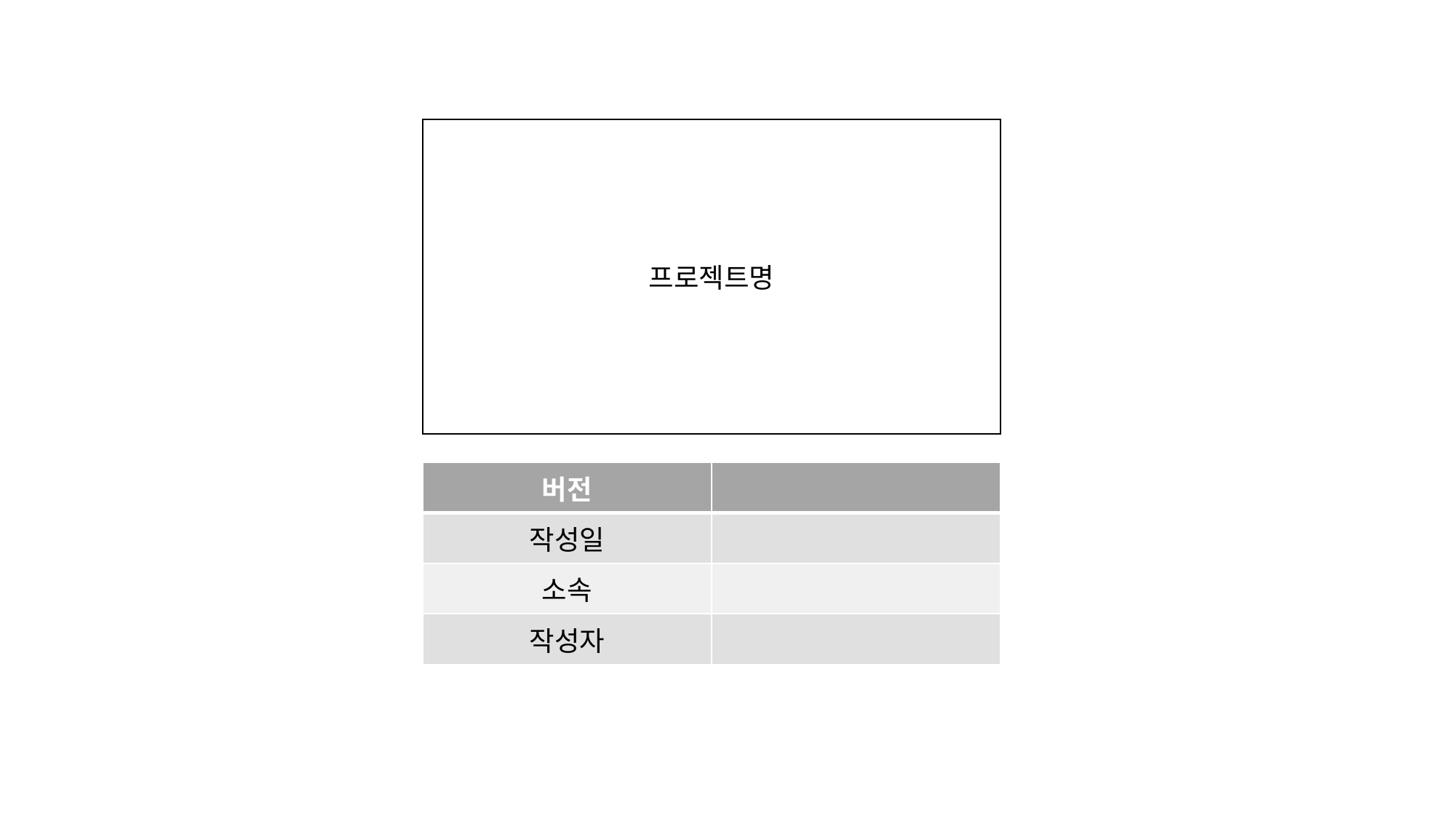

프로젝트명
| 버전 |  |
| --- | --- |
| 작성일 |  |
| 소속 |  |
| 작성자 |  |